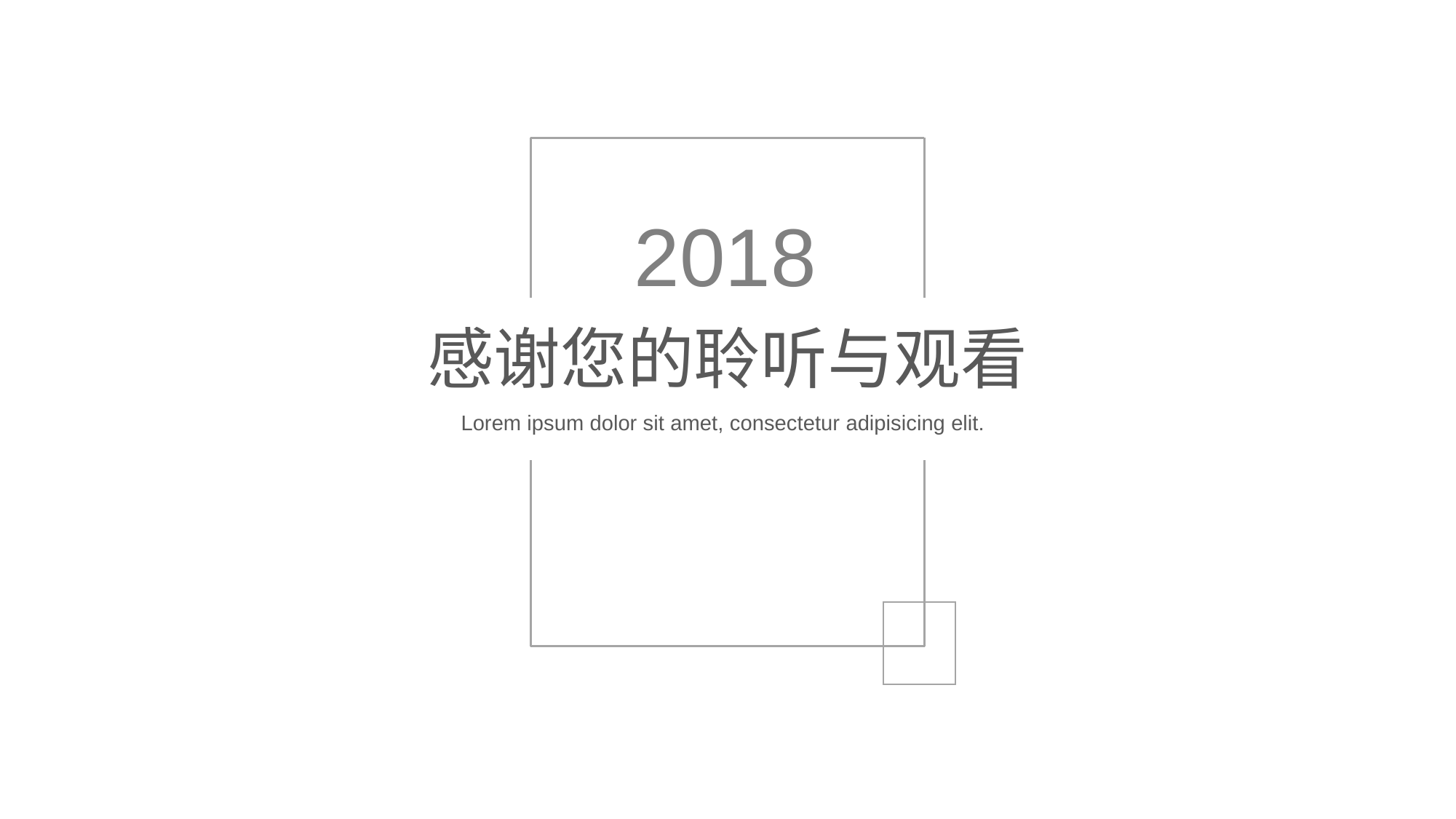

2018
# 感谢您的聆听与观看
Lorem ipsum dolor sit amet, consectetur adipisicing elit.